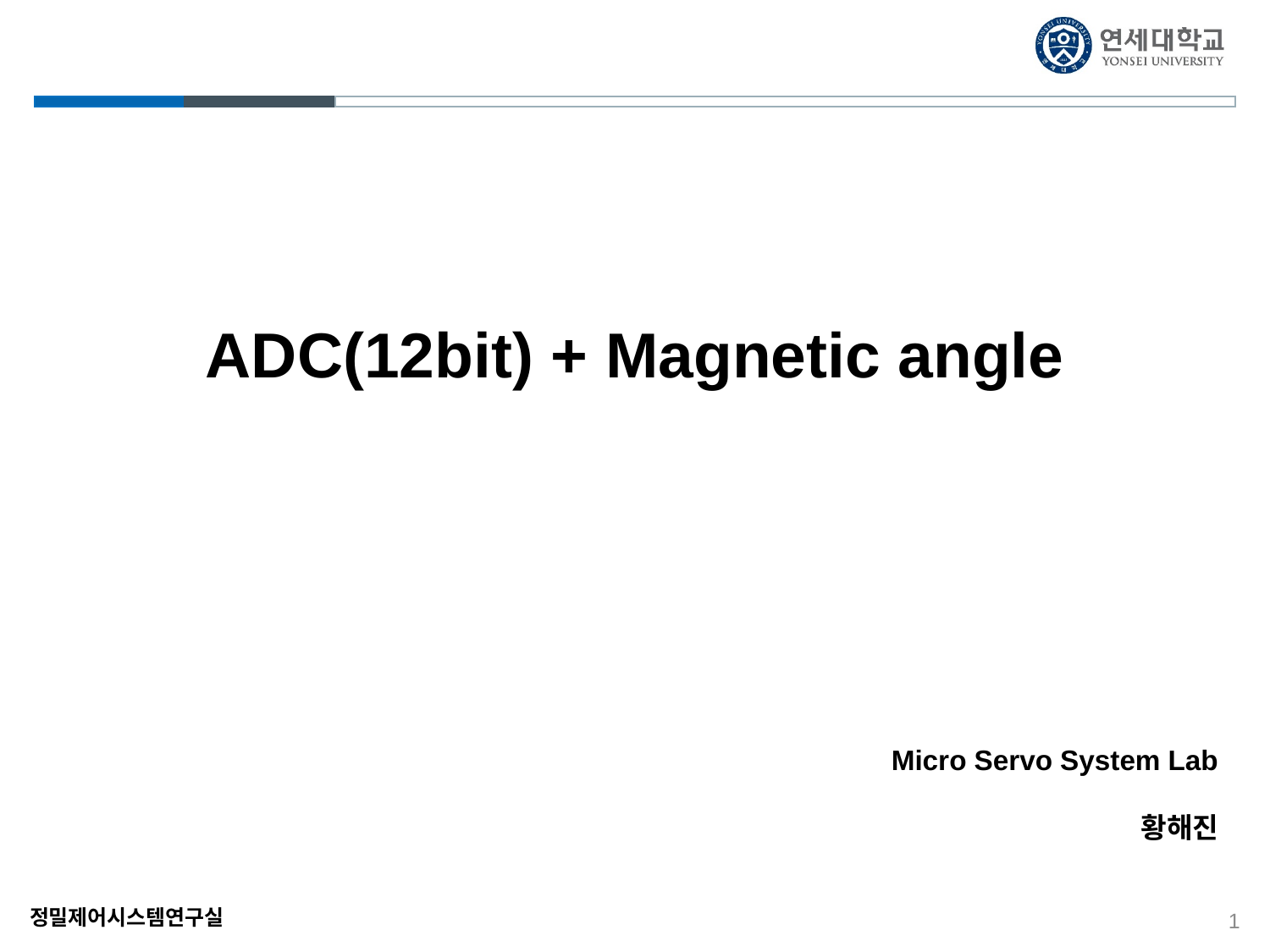

# ADC(12bit) + Magnetic angle
Micro Servo System Lab

황해진
1